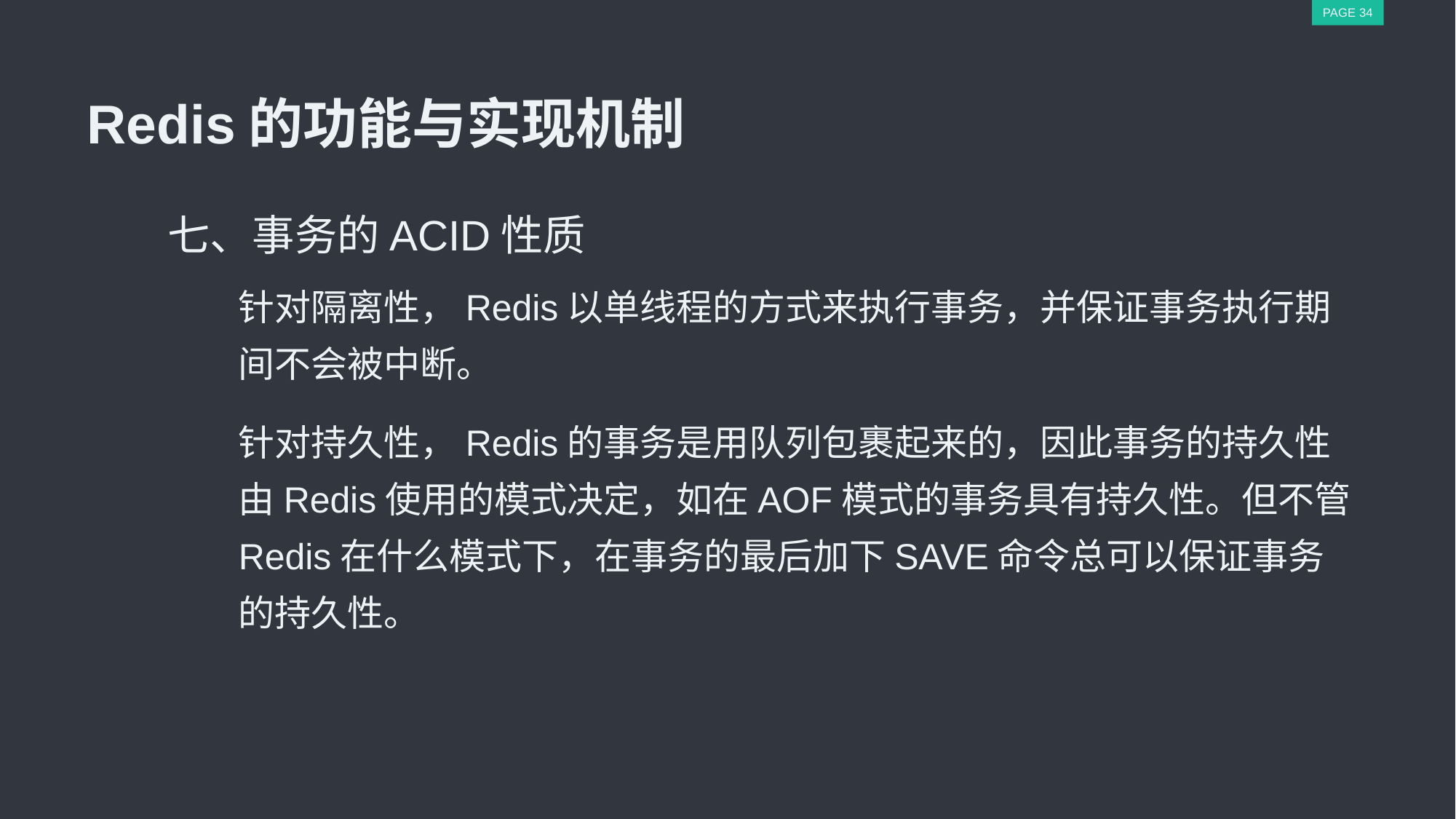

PAGE 34
Redis的功能与实现机制
七、事务的ACID性质
针对隔离性，Redis以单线程的方式来执行事务，并保证事务执行期间不会被中断。
针对持久性，Redis的事务是用队列包裹起来的，因此事务的持久性由Redis使用的模式决定，如在AOF模式的事务具有持久性。但不管Redis在什么模式下，在事务的最后加下SAVE命令总可以保证事务的持久性。